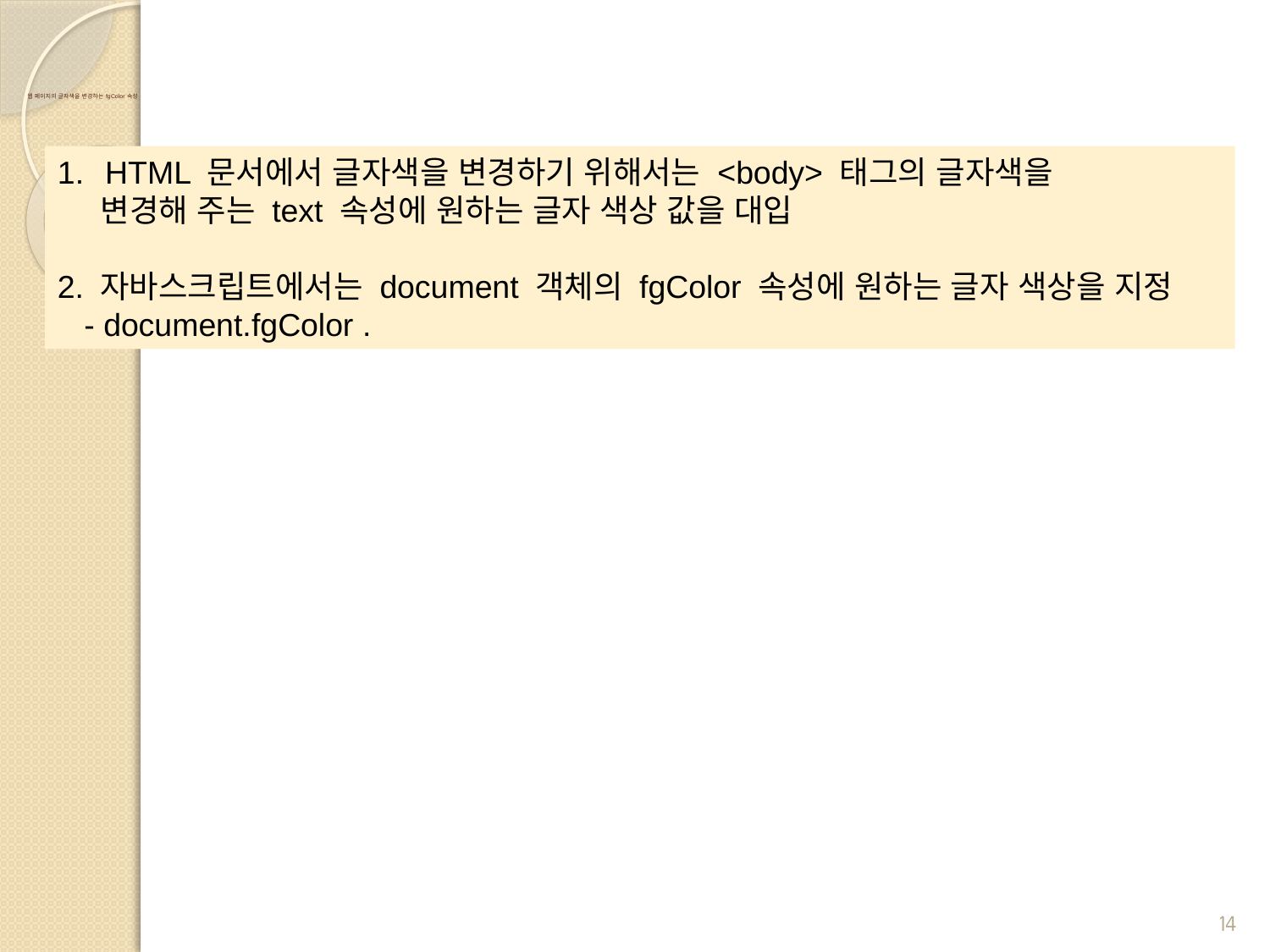

# 웹 페이지의 글자색을 변경하는 fgColor 속성
HTML 문서에서 글자색을 변경하기 위해서는 <body> 태그의 글자색을
    변경해 주는 text 속성에 원하는 글자 색상 값을 대입

2. 자바스크립트에서는 document 객체의 fgColor 속성에 원하는 글자 색상을 지정
   - document.fgColor .
14